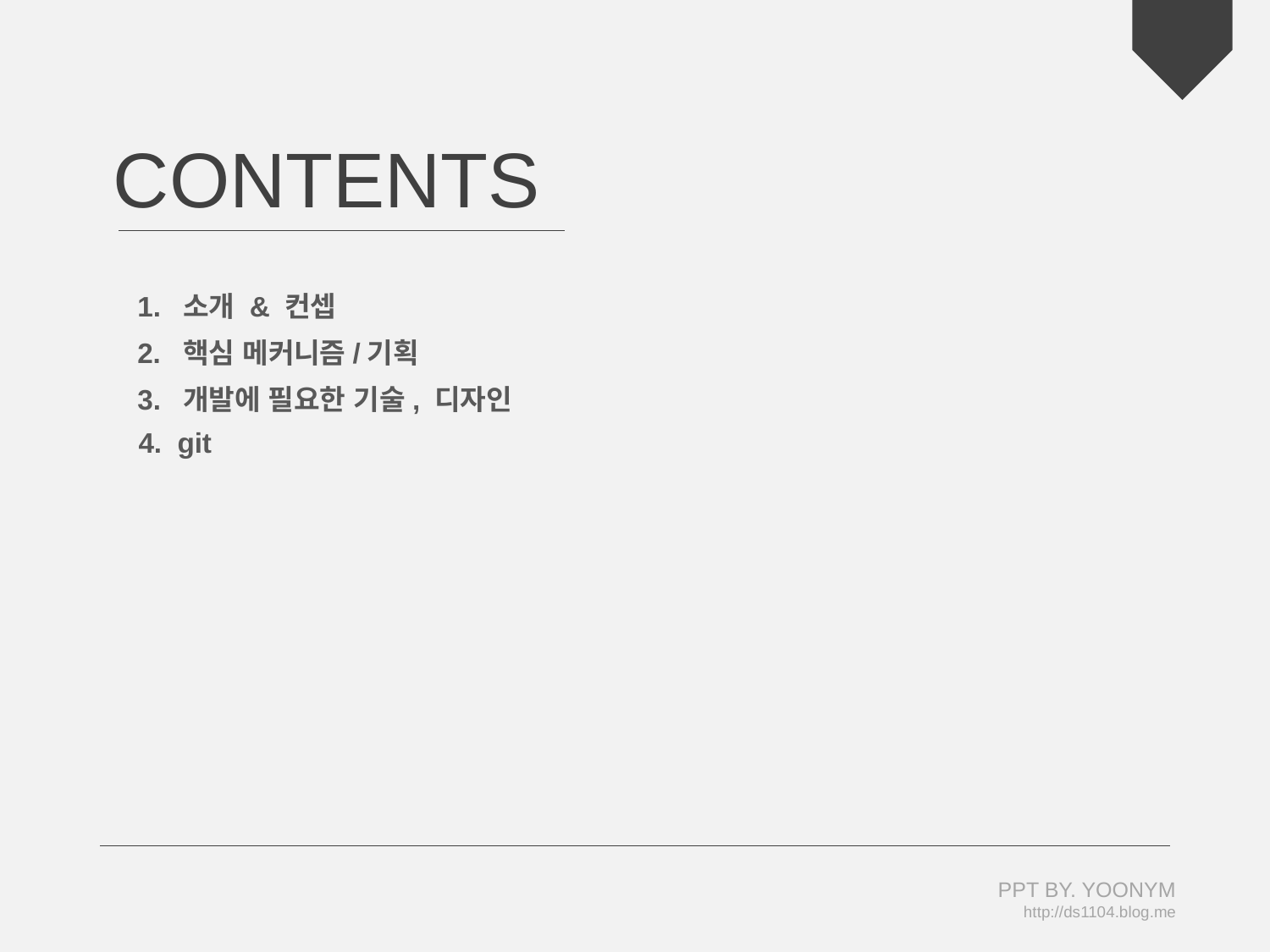

CONTENTS
1.  소개 & 컨셉
2.  핵심 메커니즘/기획
3.  개발에 필요한 기술, 디자인
4.  git
PPT BY. YOONYM
http://ds1104.blog.me